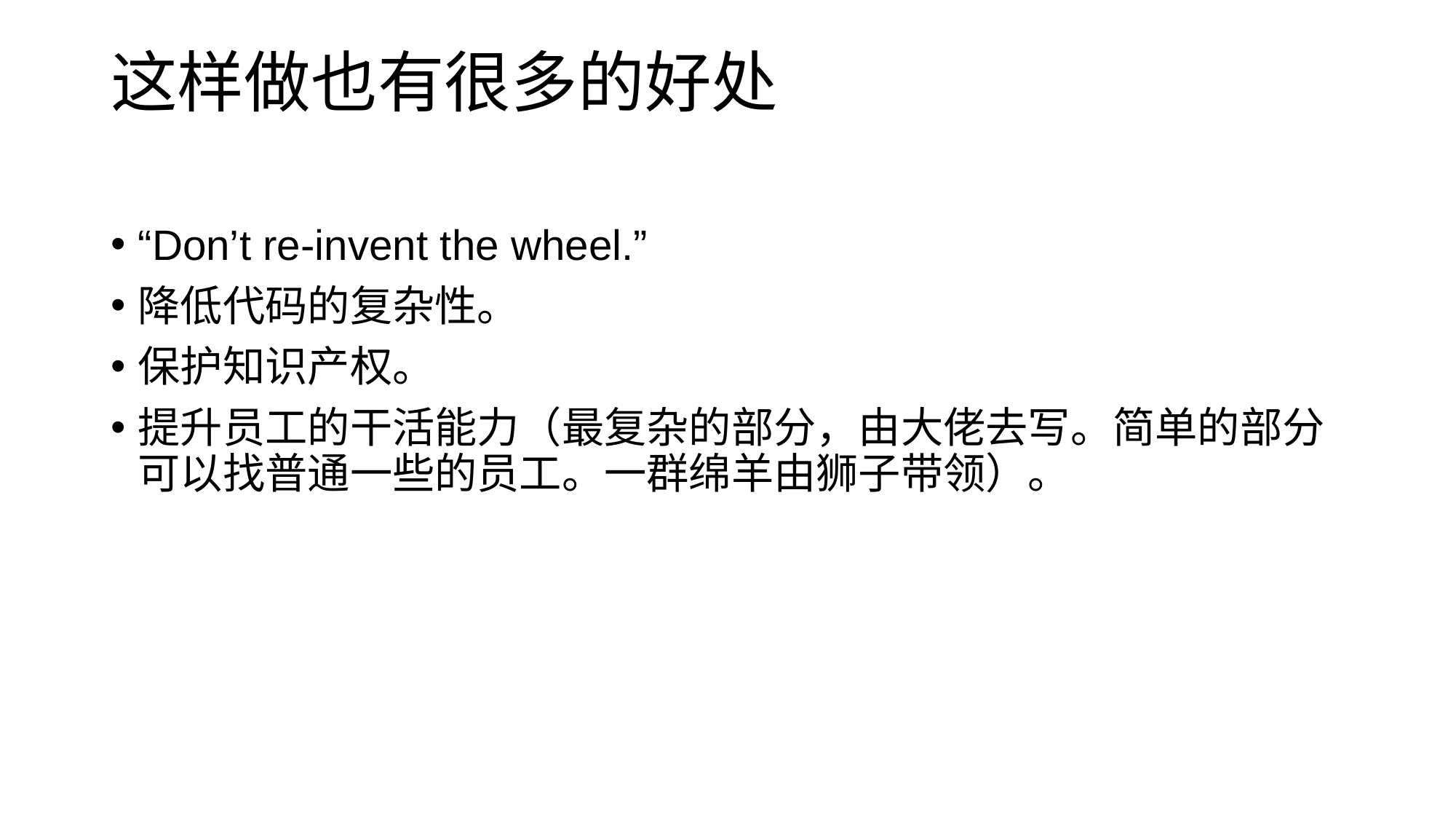

# 这样做也有很多的好处
“Don’t re-invent the wheel.”
降低代码的复杂性。
保护知识产权。
提升员工的干活能力（最复杂的部分，由大佬去写。简单的部分可以找普通一些的员工。一群绵羊由狮子带领）。